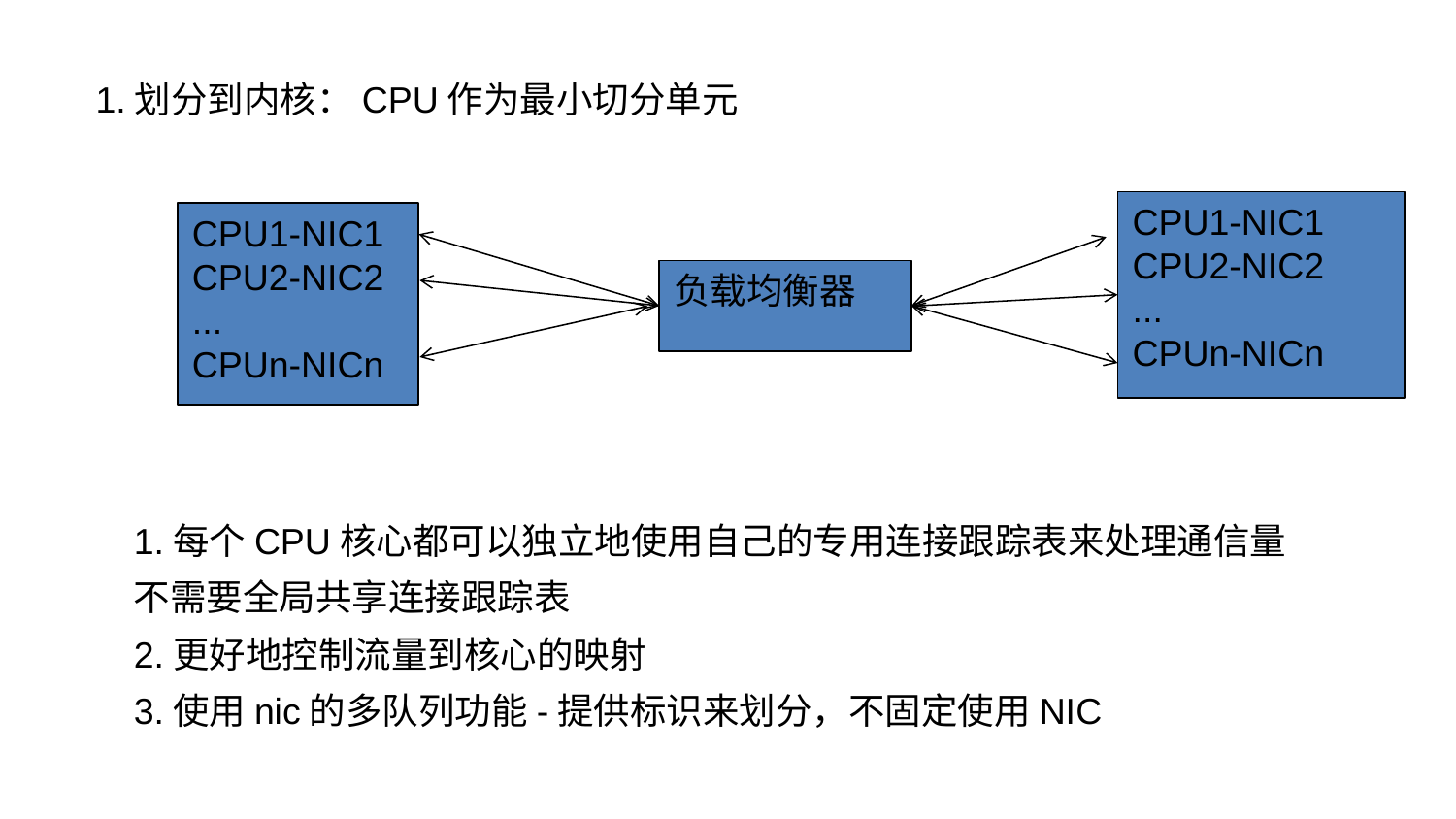

1.划分到内核：CPU作为最小切分单元
CPU1-NIC1
CPU2-NIC2
...
CPUn-NICn
CPU1-NIC1
CPU2-NIC2
...
CPUn-NICn
负载均衡器
1.每个CPU核心都可以独立地使用自己的专用连接跟踪表来处理通信量不需要全局共享连接跟踪表
2.更好地控制流量到核心的映射
3.使用nic的多队列功能-提供标识来划分，不固定使用NIC